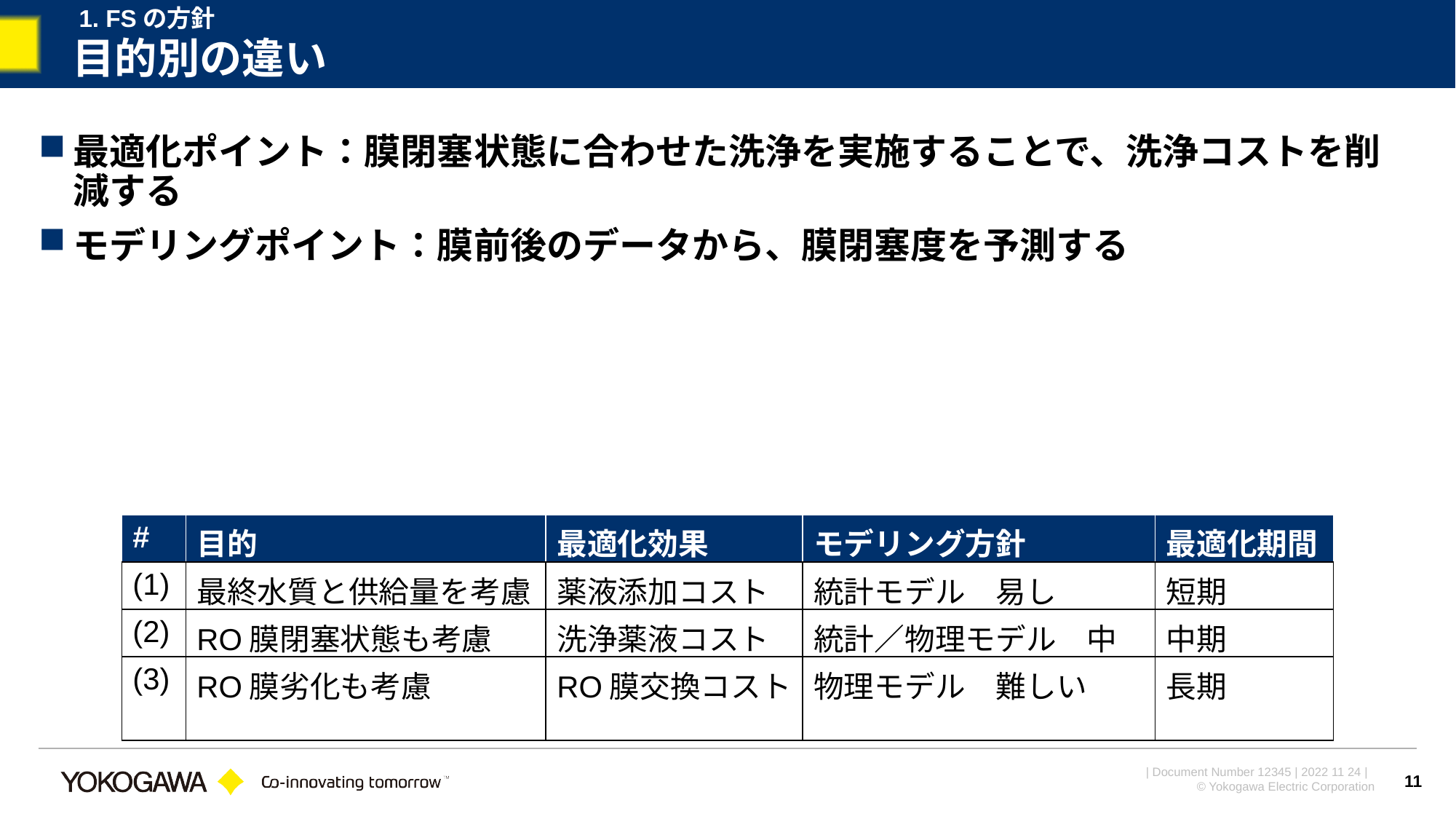

1. FSの方針
# 目的別の違い
最適化ポイント：膜閉塞状態に合わせた洗浄を実施することで、洗浄コストを削減する
モデリングポイント：膜前後のデータから、膜閉塞度を予測する
| # | 目的 | 最適化効果 | モデリング方針 | 最適化期間 |
| --- | --- | --- | --- | --- |
| (1) | 最終水質と供給量を考慮 | 薬液添加コスト | 統計モデル　易し | 短期 |
| (2) | RO膜閉塞状態も考慮 | 洗浄薬液コスト | 統計／物理モデル　中 | 中期 |
| (3) | RO膜劣化も考慮 | RO膜交換コスト | 物理モデル　難しい | 長期 |
11